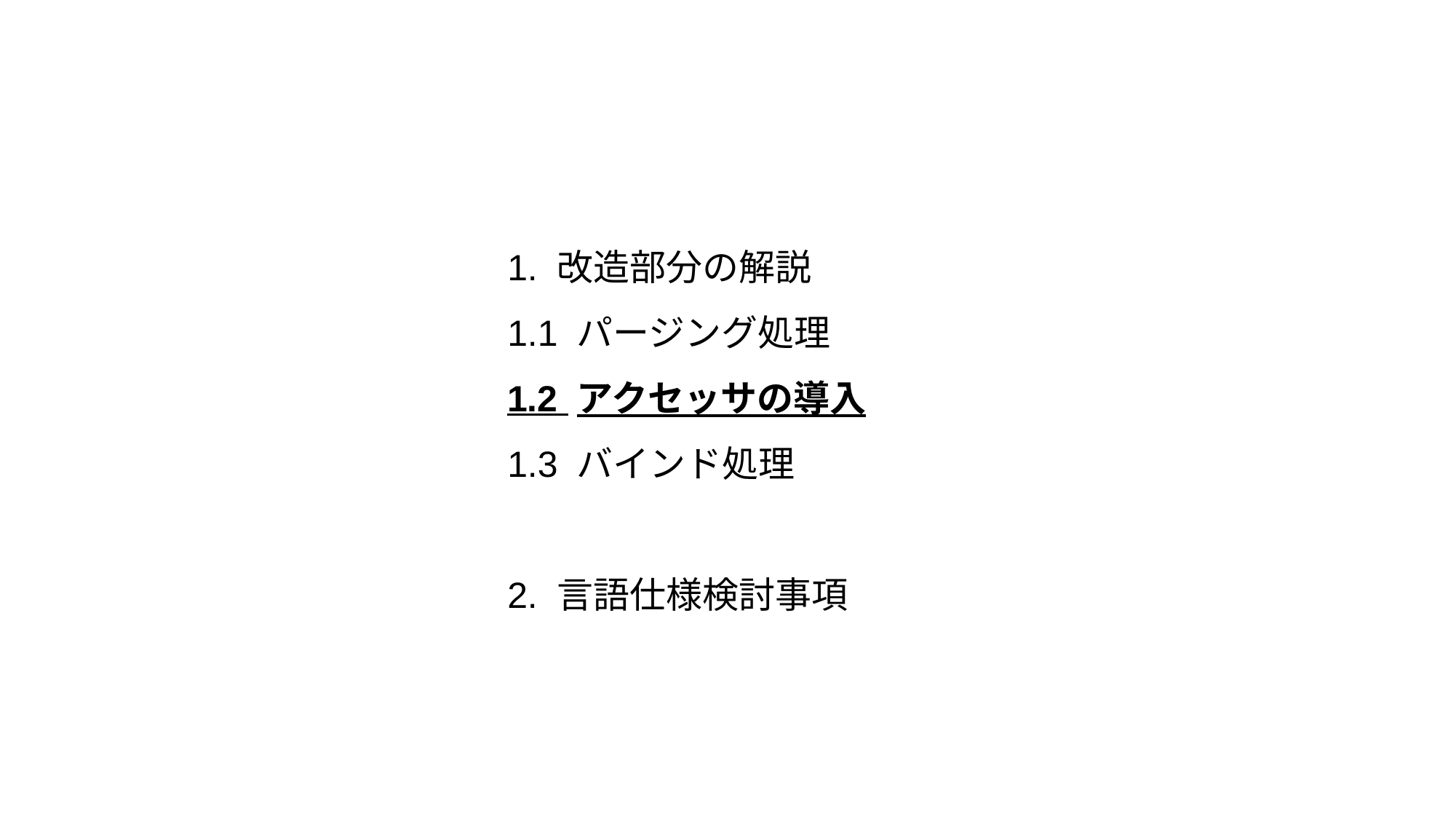

1. 改造部分の解説
1.1 パージング処理
1.2 アクセッサの導入
1.3 バインド処理

2. 言語仕様検討事項